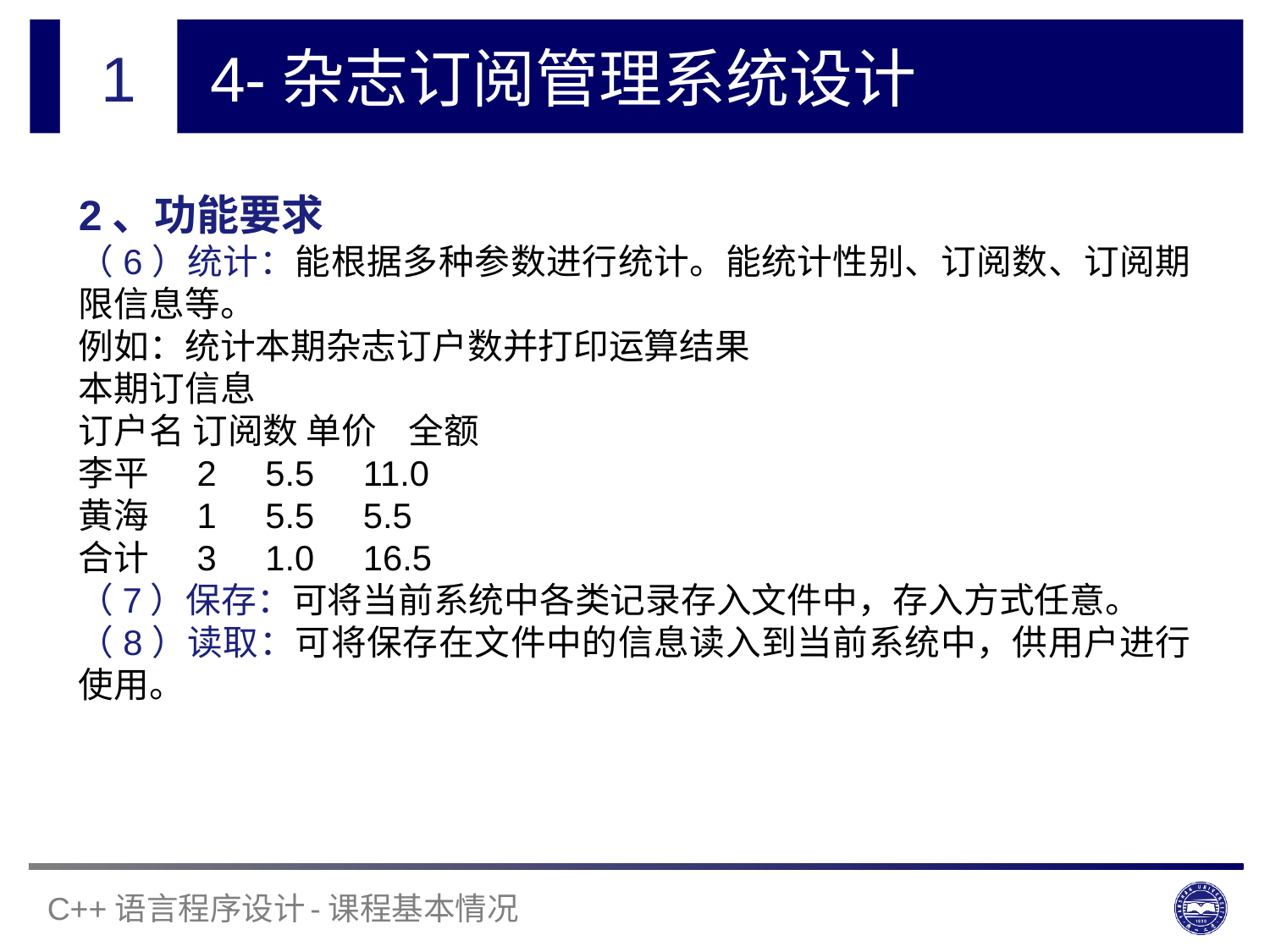

1
# 4-杂志订阅管理系统设计
2、功能要求
（6）统计：能根据多种参数进行统计。能统计性别、订阅数、订阅期限信息等。
例如：统计本期杂志订户数并打印运算结果
本期订信息
订户名 订阅数 单价    全额
李平     2     5.5     11.0
黄海     1     5.5     5.5
合计     3     1.0     16.5
（7）保存：可将当前系统中各类记录存入文件中，存入方式任意。
（8）读取：可将保存在文件中的信息读入到当前系统中，供用户进行使用。
-课程基本情况